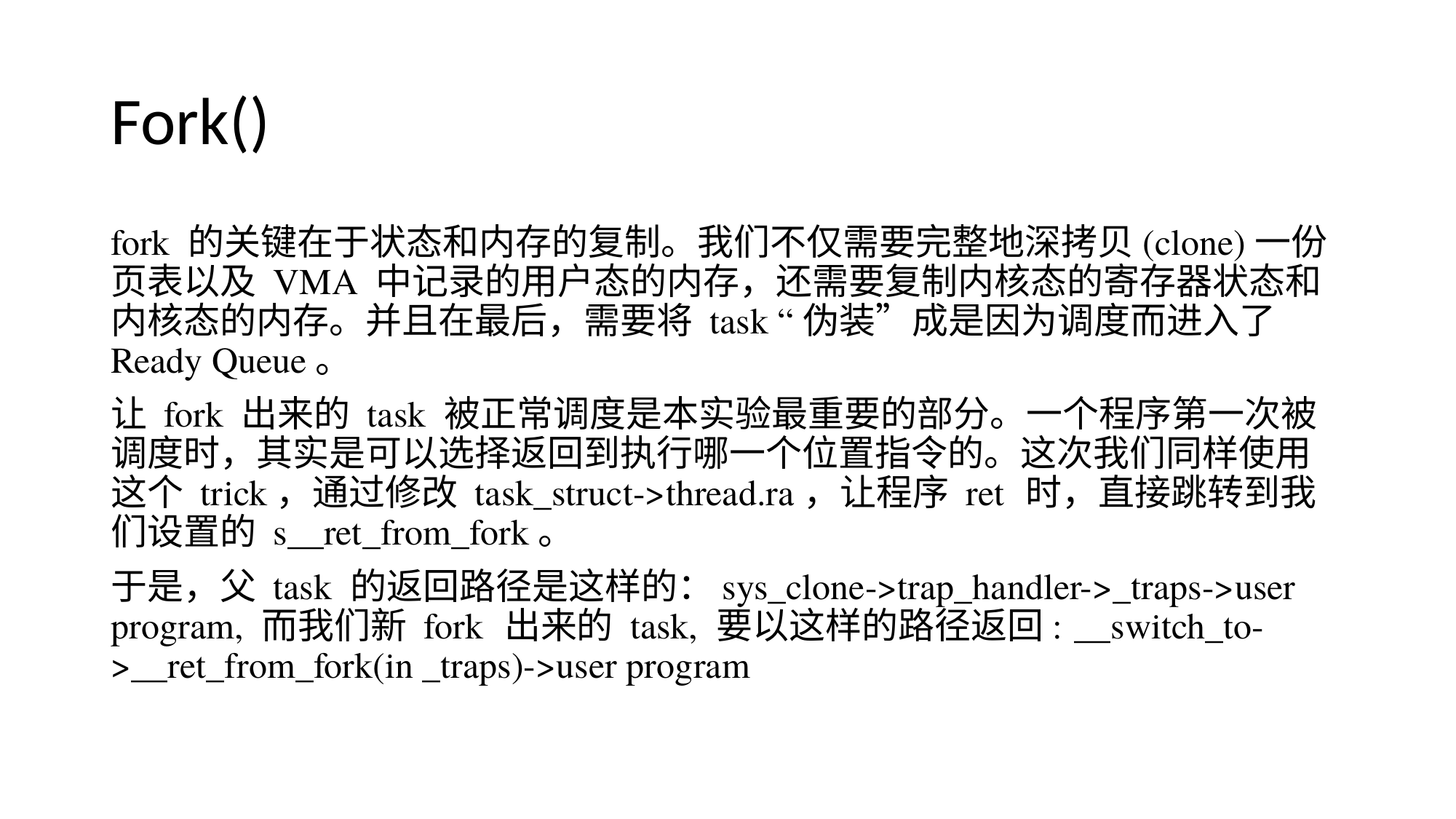

# Fork()
fork 的关键在于状态和内存的复制。我们不仅需要完整地深拷贝(clone)一份页表以及 VMA 中记录的用户态的内存，还需要复制内核态的寄存器状态和内核态的内存。并且在最后，需要将 task “伪装”成是因为调度而进入了 Ready Queue。
让 fork 出来的 task 被正常调度是本实验最重要的部分。一个程序第一次被调度时，其实是可以选择返回到执行哪一个位置指令的。这次我们同样使用这个 trick，通过修改 task_struct->thread.ra，让程序 ret 时，直接跳转到我们设置的 s__ret_from_fork。
于是，父 task 的返回路径是这样的：sys_clone->trap_handler->_traps->user program, 而我们新 fork 出来的 task, 要以这样的路径返回: __switch_to->__ret_from_fork(in _traps)->user program